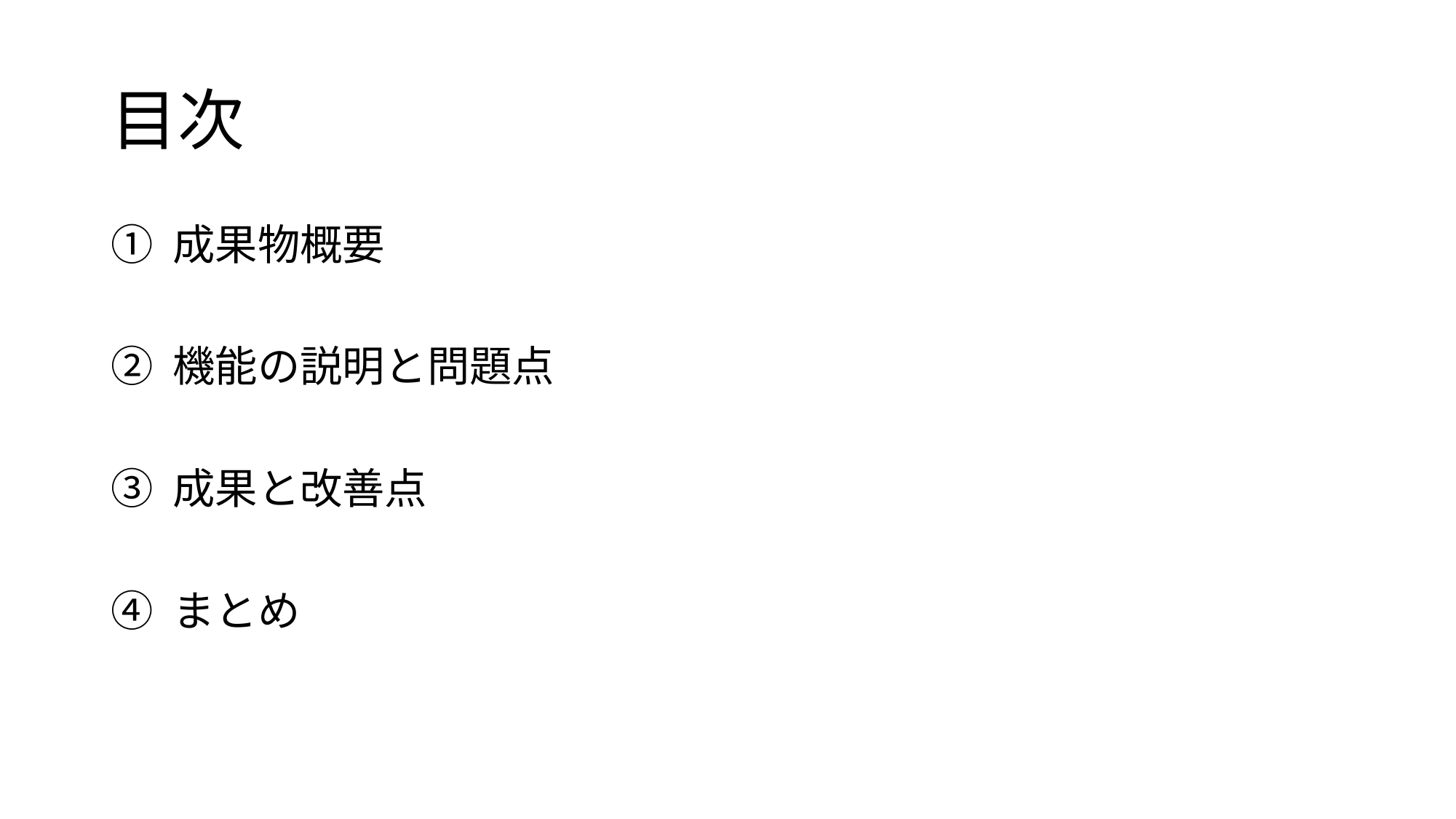

# 目次
① 成果物概要

② 機能の説明と問題点

③ 成果と改善点

④ まとめ